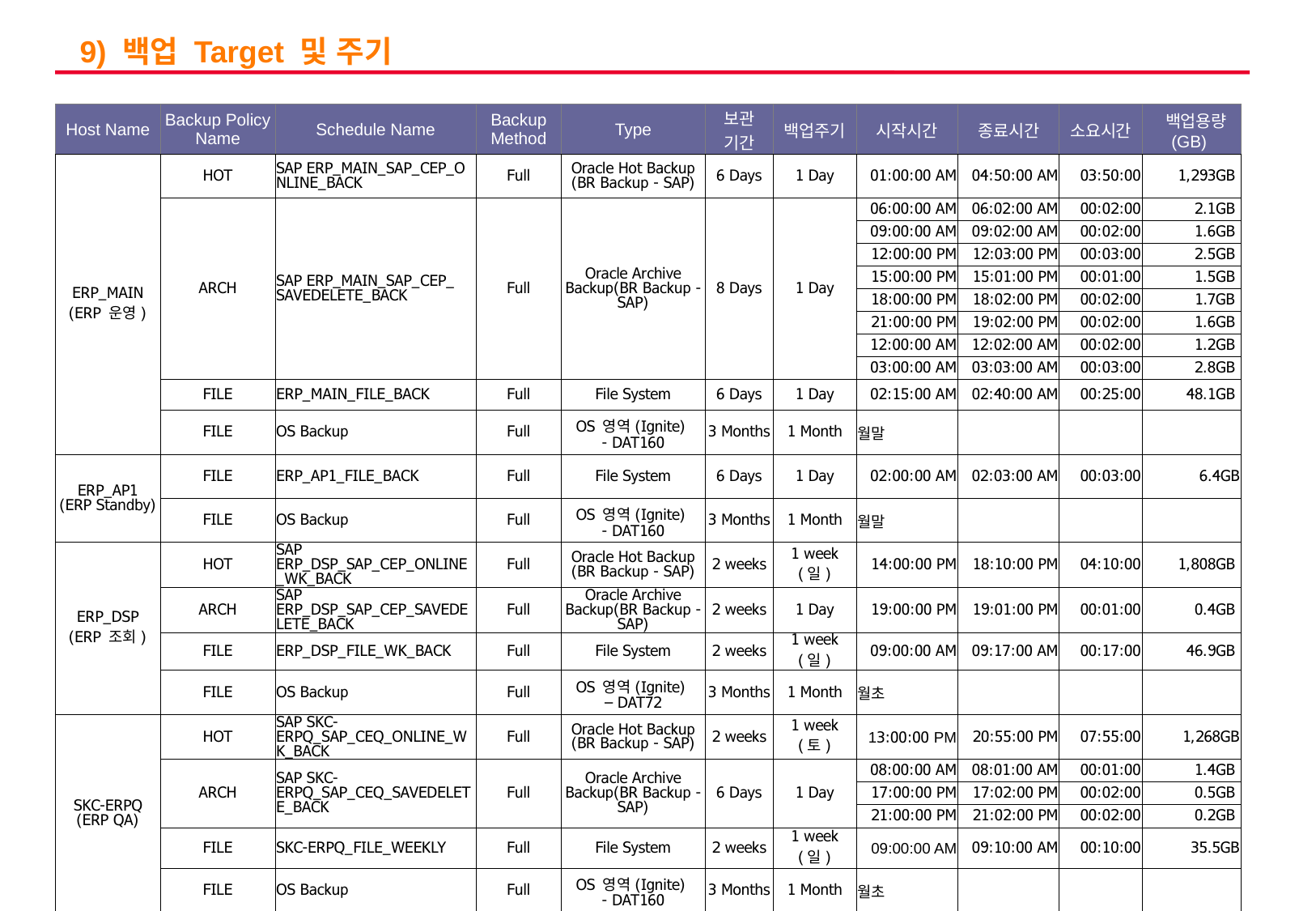

# 9) 백업 Target 및 주기
| Host Name | Backup Policy Name | Schedule Name | Backup Method | Type | 보관 기간 | 백업주기 | 시작시간 | 종료시간 | 소요시간 | 백업용량 (GB) |
| --- | --- | --- | --- | --- | --- | --- | --- | --- | --- | --- |
| ERP\_MAIN (ERP 운영) | HOT | SAP ERP\_MAIN\_SAP\_CEP\_O NLINE\_BACK | Full | Oracle Hot Backup (BR Backup - SAP) | 6 Days | 1 Day | 01:00:00 AM | 04:50:00 AM | 03:50:00 | 1,293GB |
|  | ARCH | SAP ERP\_MAIN\_SAP\_CEP\_ SAVEDELETE\_BACK | Full | Oracle Archive Backup(BR Backup - SAP) | 8 Days | 1 Day | 06:00:00 AM | 06:02:00 AM | 00:02:00 | 2.1GB |
|  |  |  |  |  |  |  | 09:00:00 AM | 09:02:00 AM | 00:02:00 | 1.6GB |
|  |  |  |  |  |  |  | 12:00:00 PM | 12:03:00 PM | 00:03:00 | 2.5GB |
|  |  |  |  |  |  |  | 15:00:00 PM | 15:01:00 PM | 00:01:00 | 1.5GB |
|  |  |  |  |  |  |  | 18:00:00 PM | 18:02:00 PM | 00:02:00 | 1.7GB |
|  |  |  |  |  |  |  | 21:00:00 PM | 19:02:00 PM | 00:02:00 | 1.6GB |
|  |  |  |  |  |  |  | 12:00:00 AM | 12:02:00 AM | 00:02:00 | 1.2GB |
|  |  |  |  |  |  |  | 03:00:00 AM | 03:03:00 AM | 00:03:00 | 2.8GB |
|  | FILE | ERP\_MAIN\_FILE\_BACK | Full | File System | 6 Days | 1 Day | 02:15:00 AM | 02:40:00 AM | 00:25:00 | 48.1GB |
|  | FILE | OS Backup | Full | OS 영역(Ignite) - DAT160 | 3 Months | 1 Month | 월말 |  |  |  |
| ERP\_AP1 (ERP Standby) | FILE | ERP\_AP1\_FILE\_BACK | Full | File System | 6 Days | 1 Day | 02:00:00 AM | 02:03:00 AM | 00:03:00 | 6.4GB |
|  | FILE | OS Backup | Full | OS 영역(Ignite) - DAT160 | 3 Months | 1 Month | 월말 |  |  |  |
| ERP\_DSP (ERP 조회) | HOT | SAP ERP\_DSP\_SAP\_CEP\_ONLINE\_WK\_BACK | Full | Oracle Hot Backup (BR Backup - SAP) | 2 weeks | 1 week(일) | 14:00:00 PM | 18:10:00 PM | 04:10:00 | 1,808GB |
|  | ARCH | SAP ERP\_DSP\_SAP\_CEP\_SAVEDELETE\_BACK | Full | Oracle Archive Backup(BR Backup - SAP) | 2 weeks | 1 Day | 19:00:00 PM | 19:01:00 PM | 00:01:00 | 0.4GB |
|  | FILE | ERP\_DSP\_FILE\_WK\_BACK | Full | File System | 2 weeks | 1 week(일) | 09:00:00 AM | 09:17:00 AM | 00:17:00 | 46.9GB |
|  | FILE | OS Backup | Full | OS 영역(Ignite) – DAT72 | 3 Months | 1 Month | 월초 |  |  |  |
| SKC-ERPQ (ERP QA) | HOT | SAP SKC-ERPQ\_SAP\_CEQ\_ONLINE\_WK\_BACK | Full | Oracle Hot Backup (BR Backup - SAP) | 2 weeks | 1 week(토) | 13:00:00 PM | 20:55:00 PM | 07:55:00 | 1,268GB |
|  | ARCH | SAP SKC-ERPQ\_SAP\_CEQ\_SAVEDELETE\_BACK | Full | Oracle Archive Backup(BR Backup - SAP) | 6 Days | 1 Day | 08:00:00 AM | 08:01:00 AM | 00:01:00 | 1.4GB |
|  |  |  |  |  |  |  | 17:00:00 PM | 17:02:00 PM | 00:02:00 | 0.5GB |
|  |  |  |  |  |  |  | 21:00:00 PM | 21:02:00 PM | 00:02:00 | 0.2GB |
|  | FILE | SKC-ERPQ\_FILE\_WEEKLY | Full | File System | 2 weeks | 1 week(일) | 09:00:00 AM | 09:10:00 AM | 00:10:00 | 35.5GB |
|  | FILE | OS Backup | Full | OS 영역(Ignite) - DAT160 | 3 Months | 1 Month | 월초 |  |  |  |